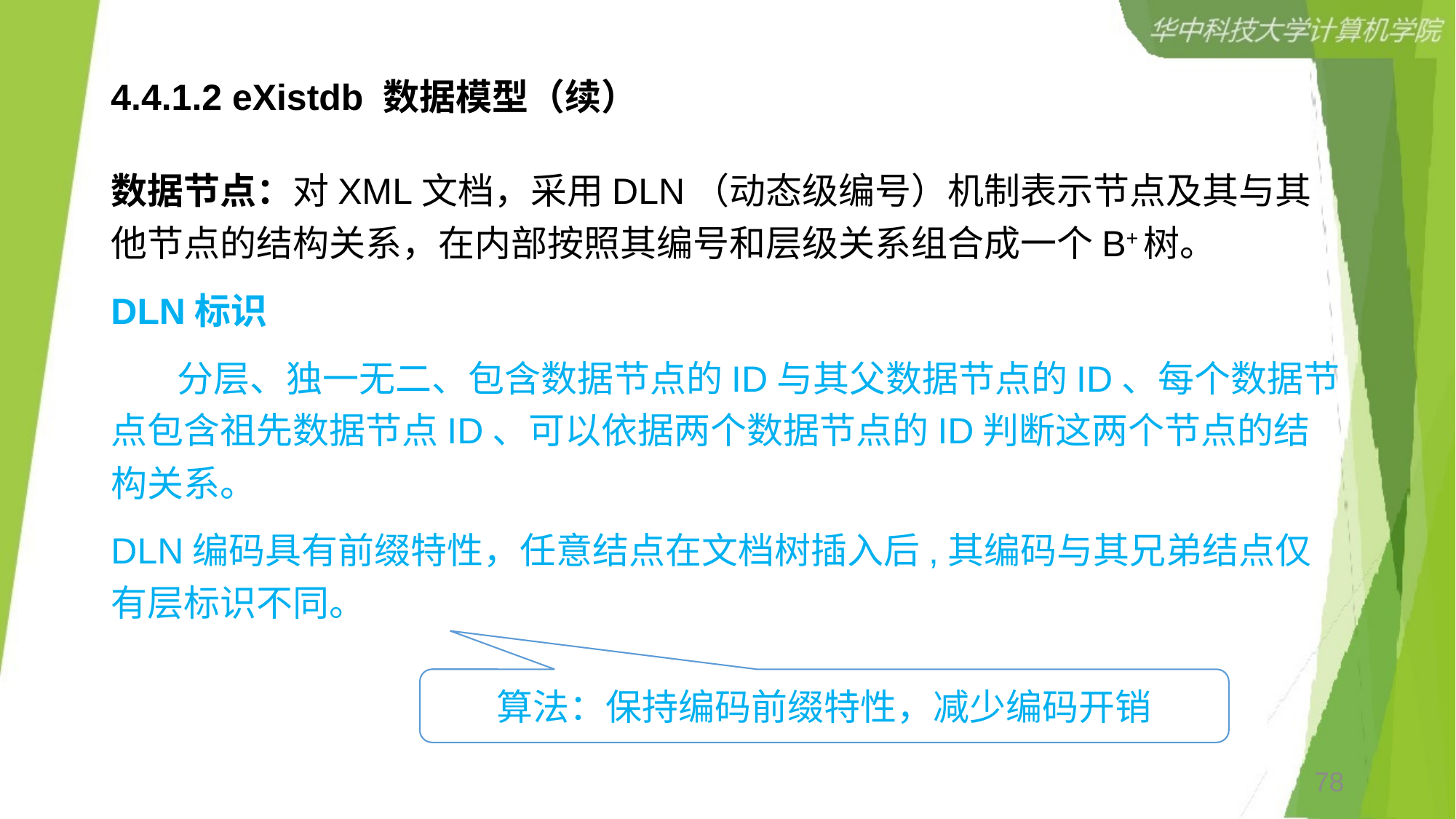

# 4.4.1.2 eXistdb 数据模型（续）
数据节点：对XML文档，采用DLN（动态级编号）机制表示节点及其与其他节点的结构关系，在内部按照其编号和层级关系组合成一个B+树。
DLN标识
       分层、独一无二、包含数据节点的ID与其父数据节点的ID、每个数据节点包含祖先数据节点ID、可以依据两个数据节点的ID判断这两个节点的结构关系。
DLN编码具有前缀特性，任意结点在文档树插入后,其编码与其兄弟结点仅有层标识不同。
算法：保持编码前缀特性，减少编码开销
78